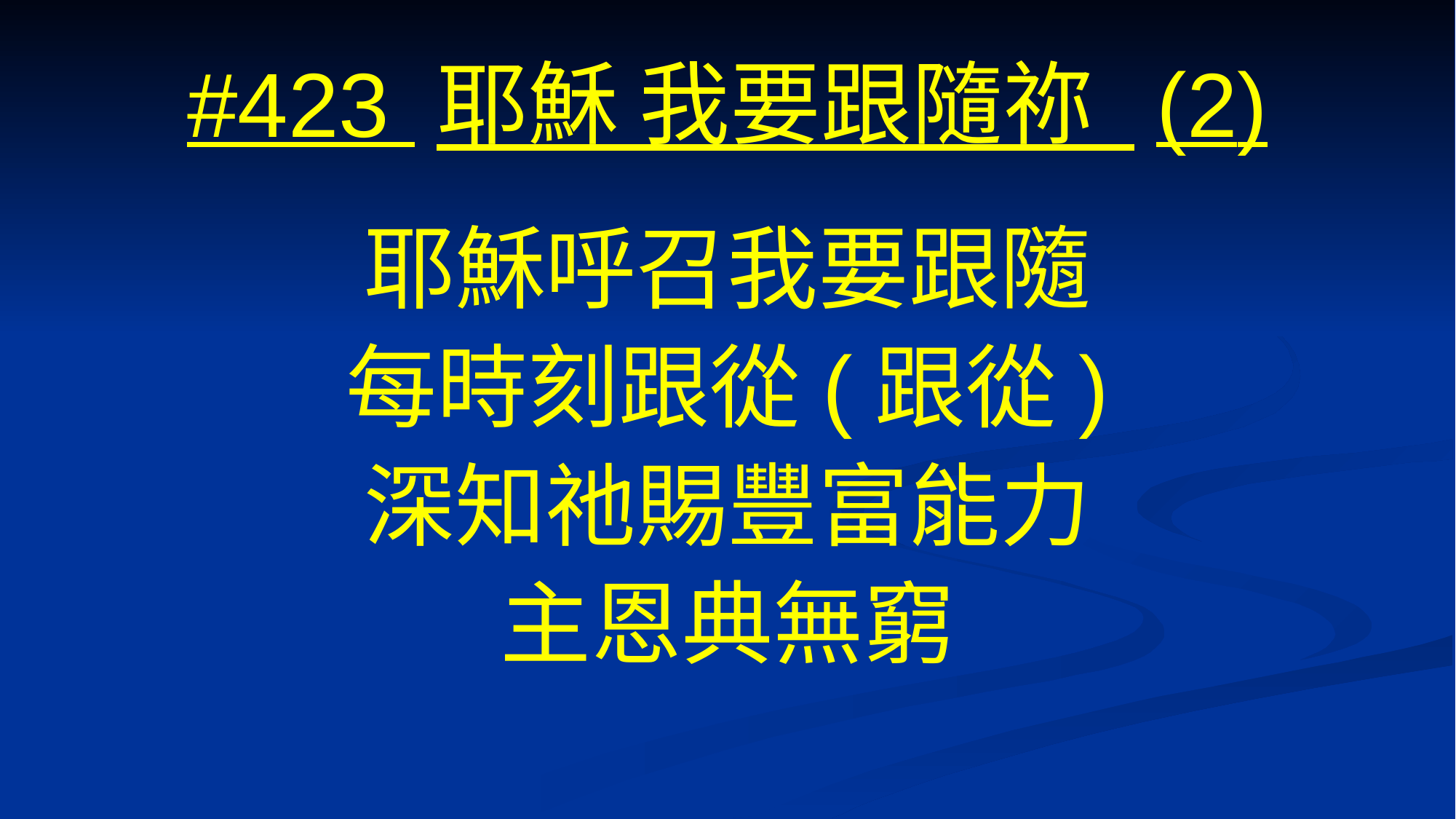

# #423 耶穌 我要跟隨祢  (2)
耶穌呼召我要跟隨
每時刻跟從(跟從)
深知祂賜豐富能力
主恩典無窮